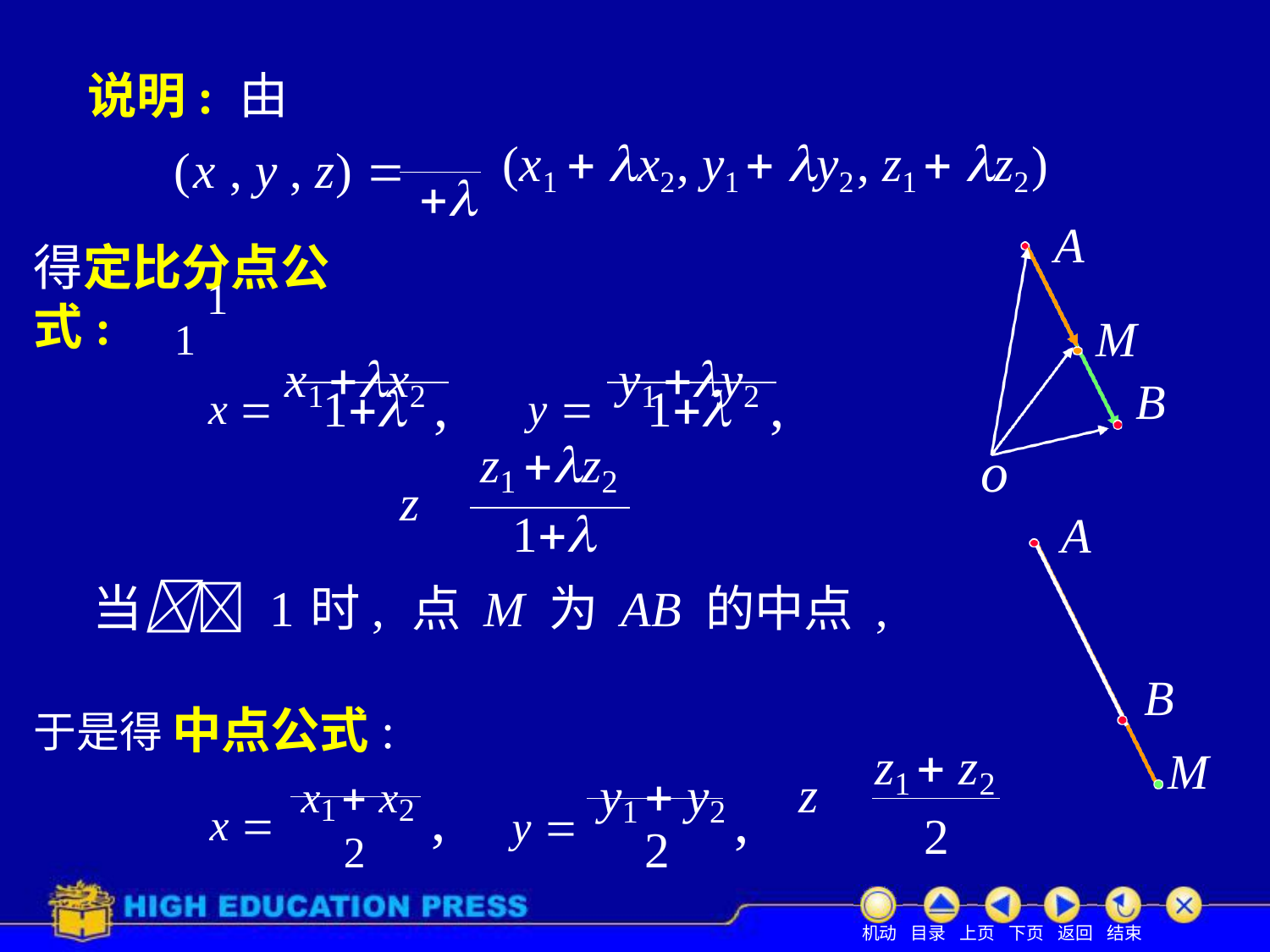

说明: 由
(x , y , z) =	1 1
(x1 + λx2 , y1 + λy2 , z1 + λz2 )
A
+λ

得定比分点公式:

x = x1 +λx2 ,
y =	y1 +λy2 ,
M
B
1+λ
z
1+λ

z1 +λz2
1+λ
o
A

当λ= 1时, 点 M 为 AB 的中点 ,于是得 中点公式:
B
M
x =	x1 + x2 ,	y =	y1 + y2 ,
z1 + z2
2
z
2	2

机动 目录 上页 下页 返回 结束